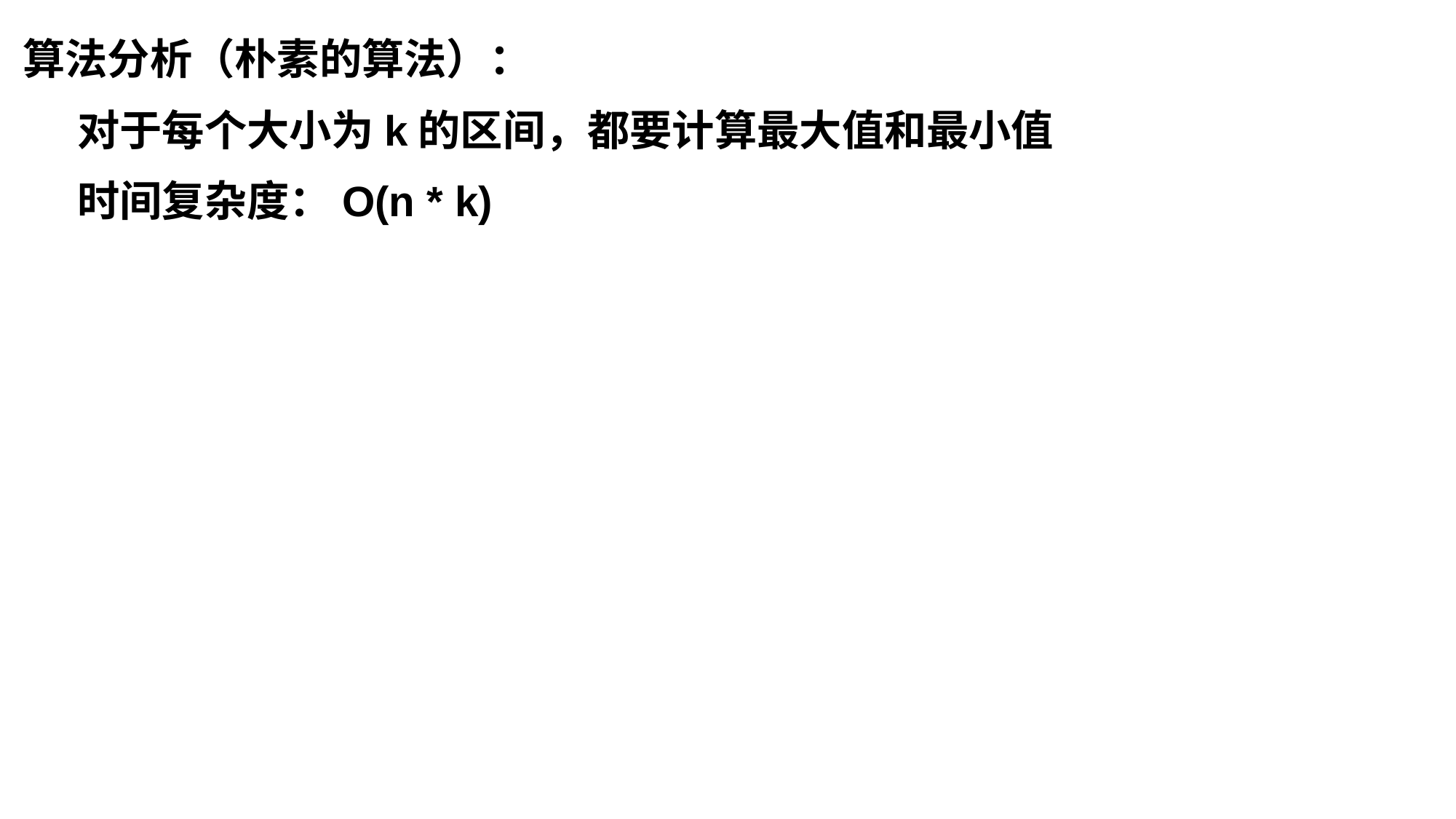

算法分析（朴素的算法）：
对于每个大小为k的区间，都要计算最大值和最小值
时间复杂度：O(n * k)